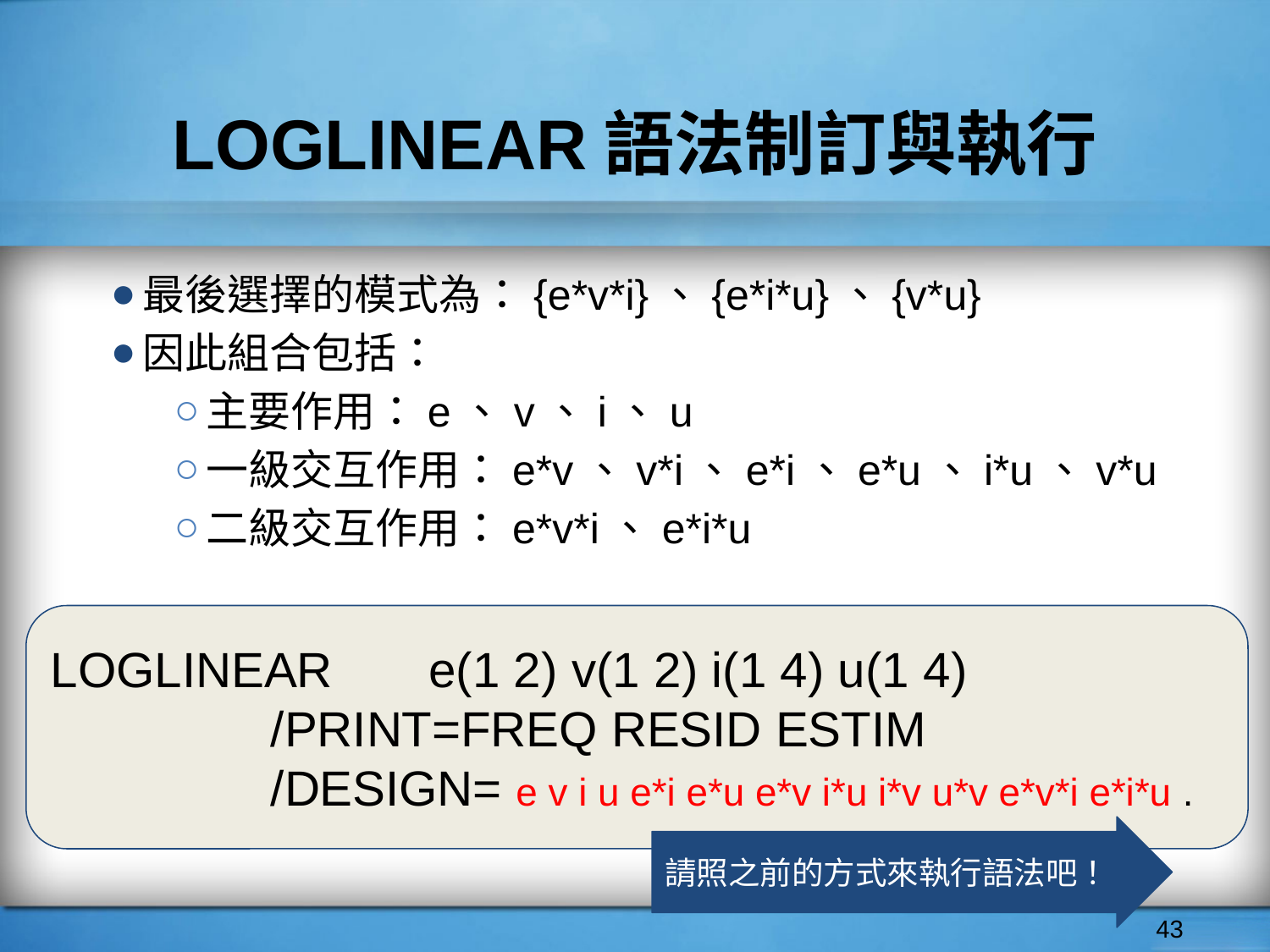

# LOGLINEAR語法制訂與執行
最後選擇的模式為：{e*v*i}、{e*i*u}、{v*u}
因此組合包括：
主要作用：e、v、i、u
一級交互作用：e*v、v*i、e*i、e*u、i*u、v*u
二級交互作用：e*v*i、e*i*u
LOGLINEAR       e(1 2) v(1 2) i(1 4) u(1 4)
                /PRINT=FREQ RESID ESTIM
                /DESIGN= e v i u e*i e*u e*v i*u i*v u*v e*v*i e*i*u .
請照之前的方式來執行語法吧！
43